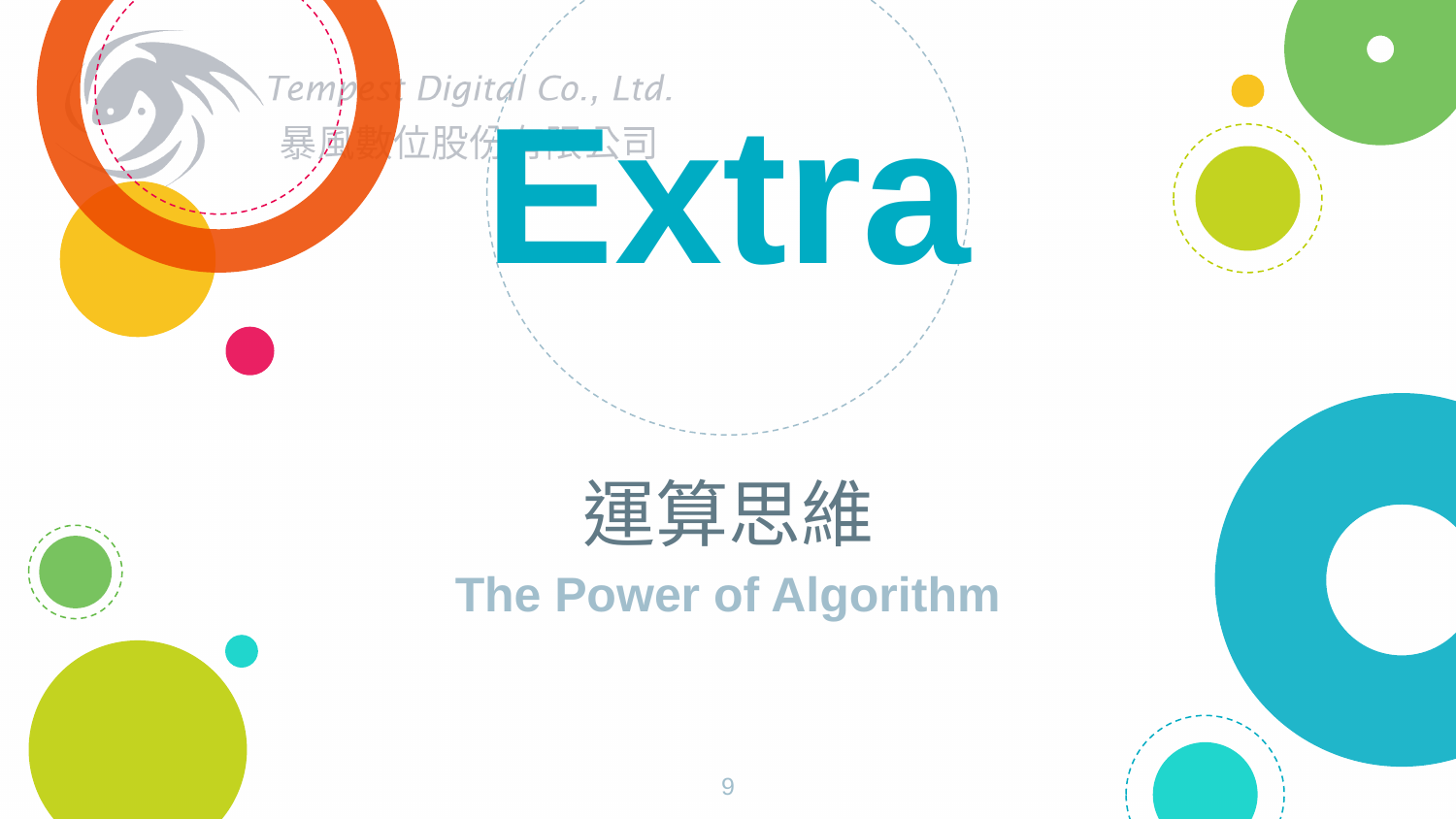

Extra
# 運算思維
The Power of Algorithm
9